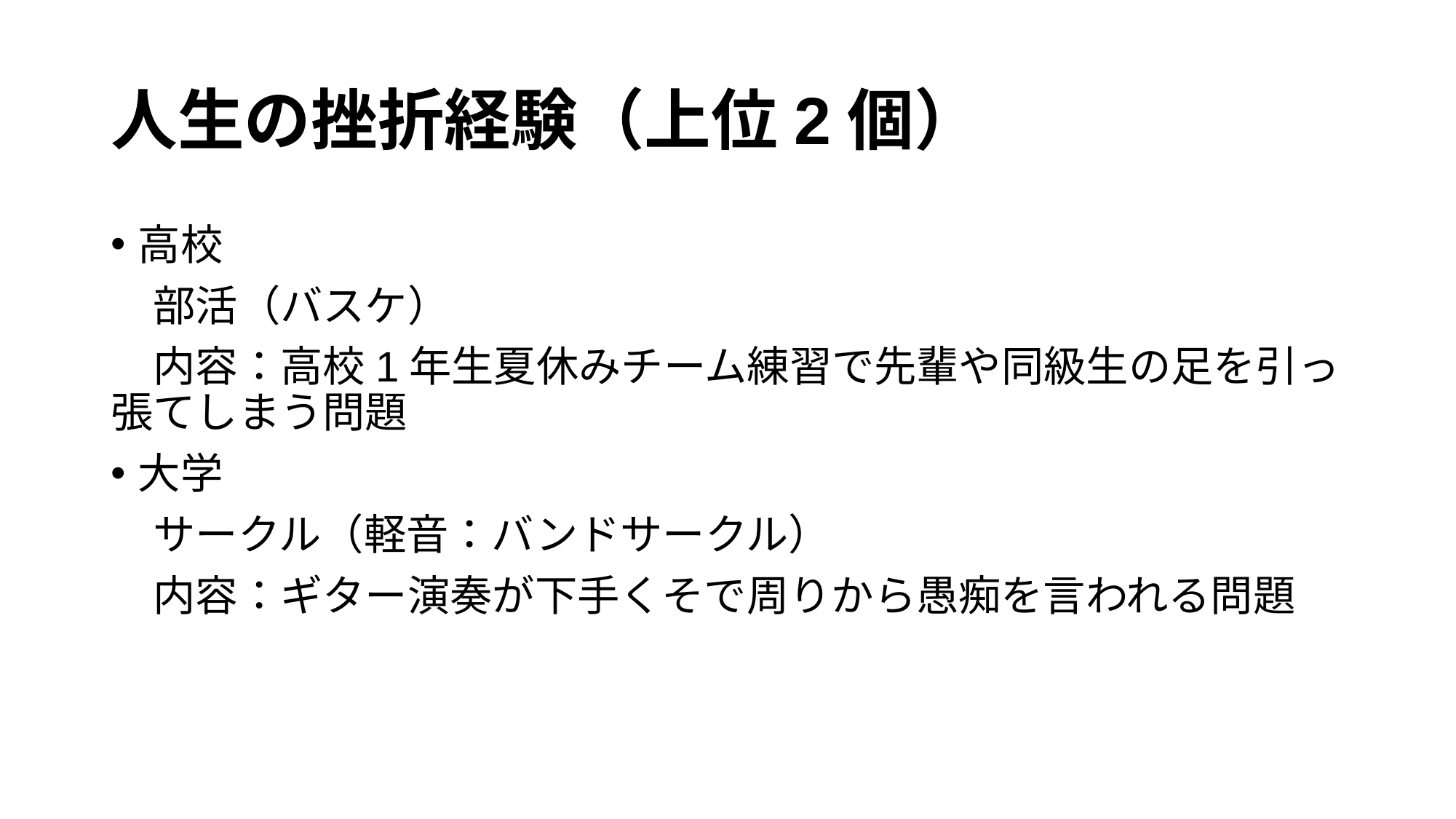

# 人生の挫折経験（上位2個）
高校
　部活（バスケ）
　内容：高校1年生夏休みチーム練習で先輩や同級生の足を引っ張てしまう問題
大学
　サークル（軽音：バンドサークル）
　内容：ギター演奏が下手くそで周りから愚痴を言われる問題